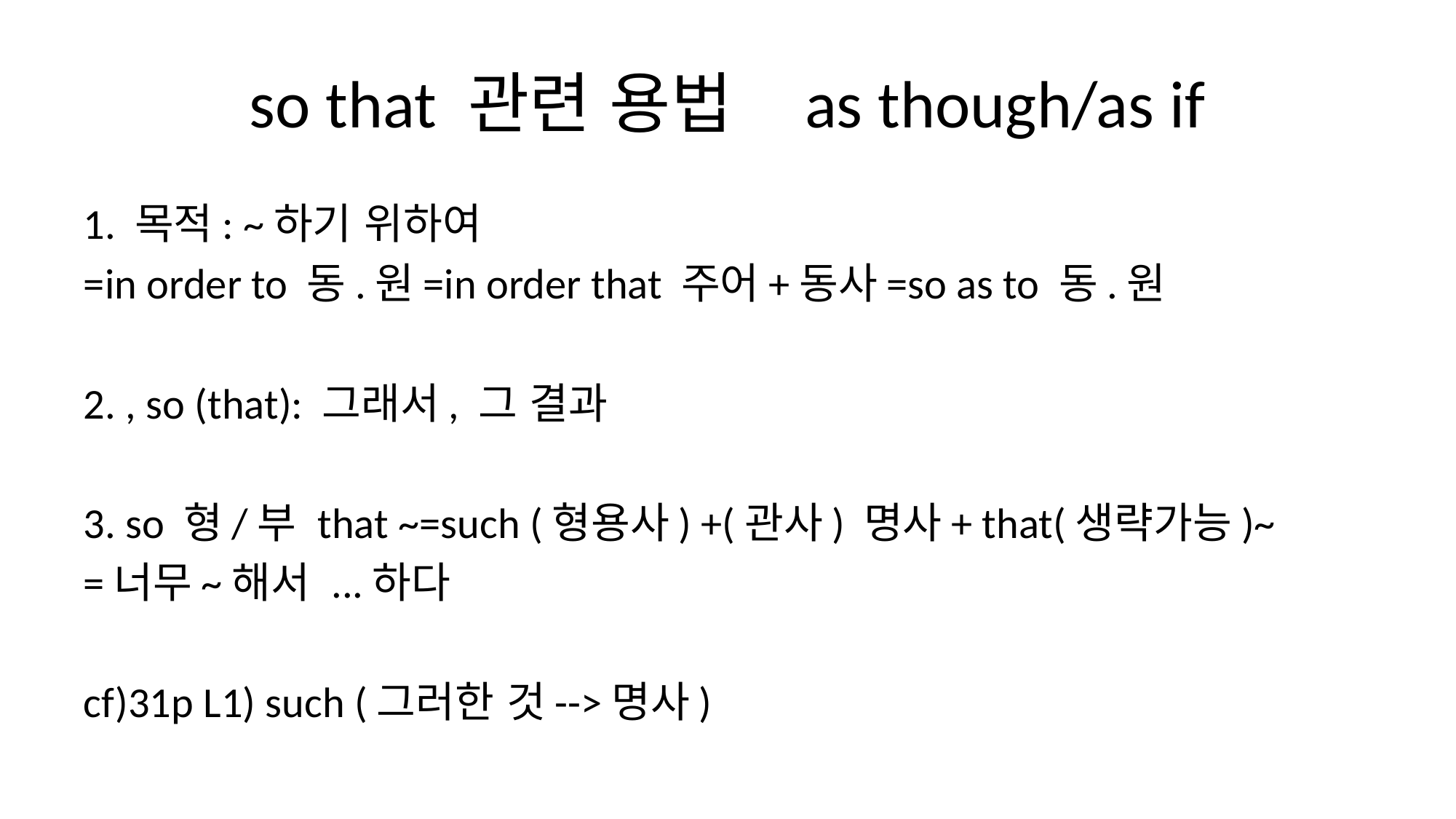

# so that 관련 용법   as though/as if
1. 목적: ~하기 위하여
=in order to 동.원=in order that 주어+동사=so as to 동.원

2. , so (that): 그래서, 그 결과

3. so 형/부 that ~=such (형용사) +(관사) 명사+ that(생략가능)~
=너무~해서 ...하다

cf)31p L1) such (그러한 것-->명사)